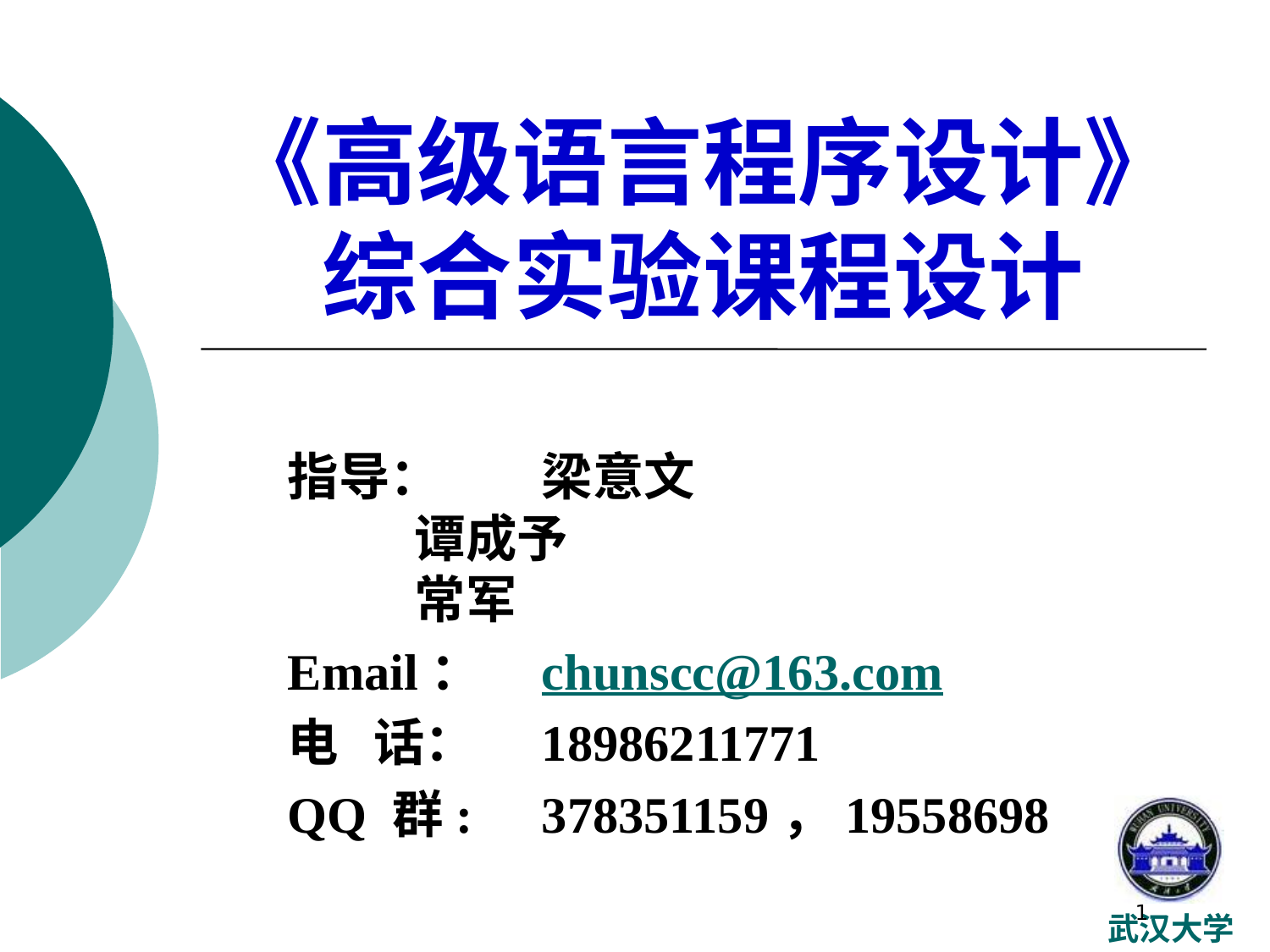

1
# 《高级语言程序设计》 综合实验课程设计
指导：	梁意文
	谭成予
	常军
Email：	chunscc@163.com
电   话：	18986211771
QQ 群:	378351159，19558698